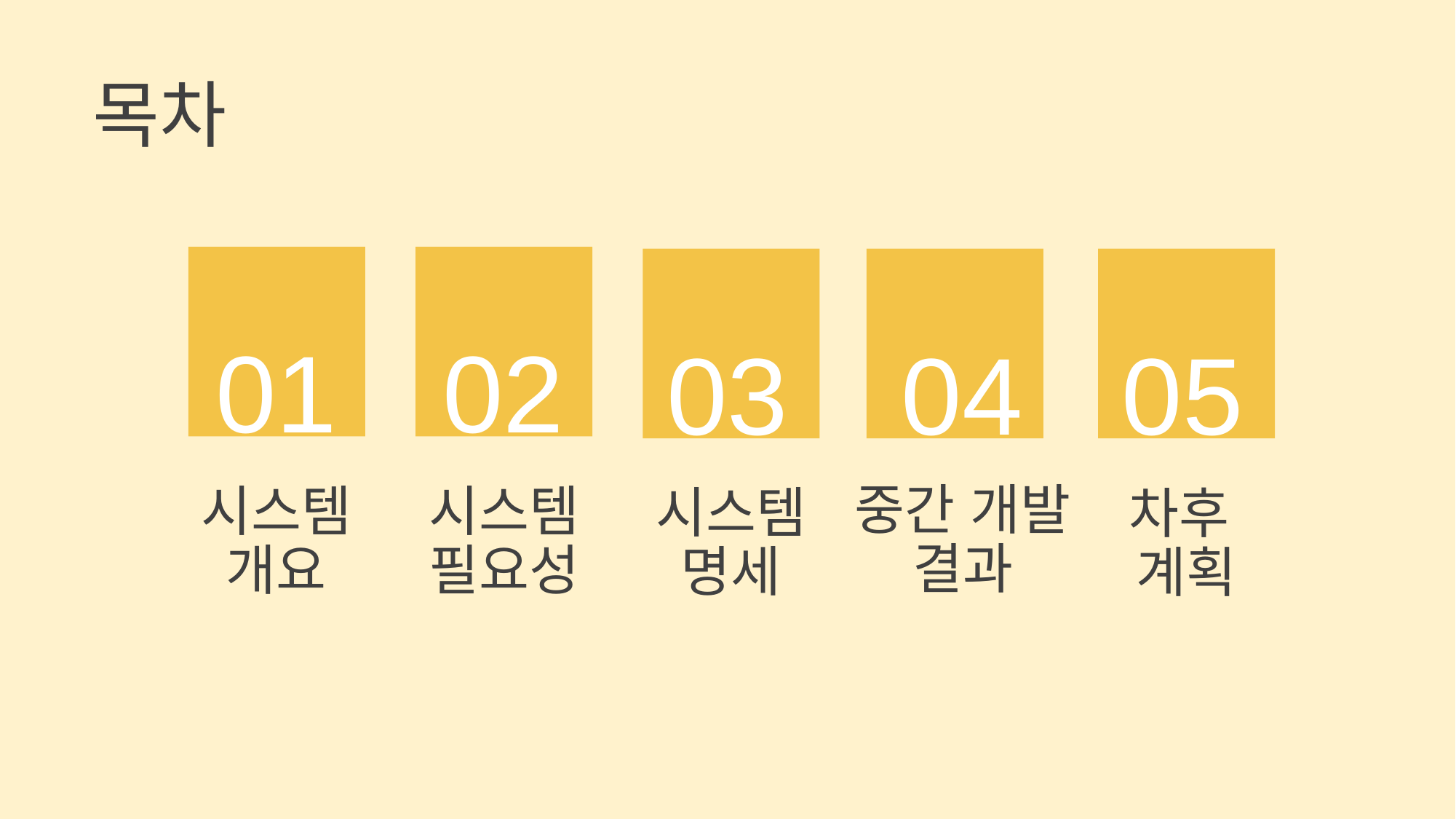

목차

01
02
03
04
05
중간 개발 결과
시스템
개요
시스템
필요성
시스템
명세
차후
계획